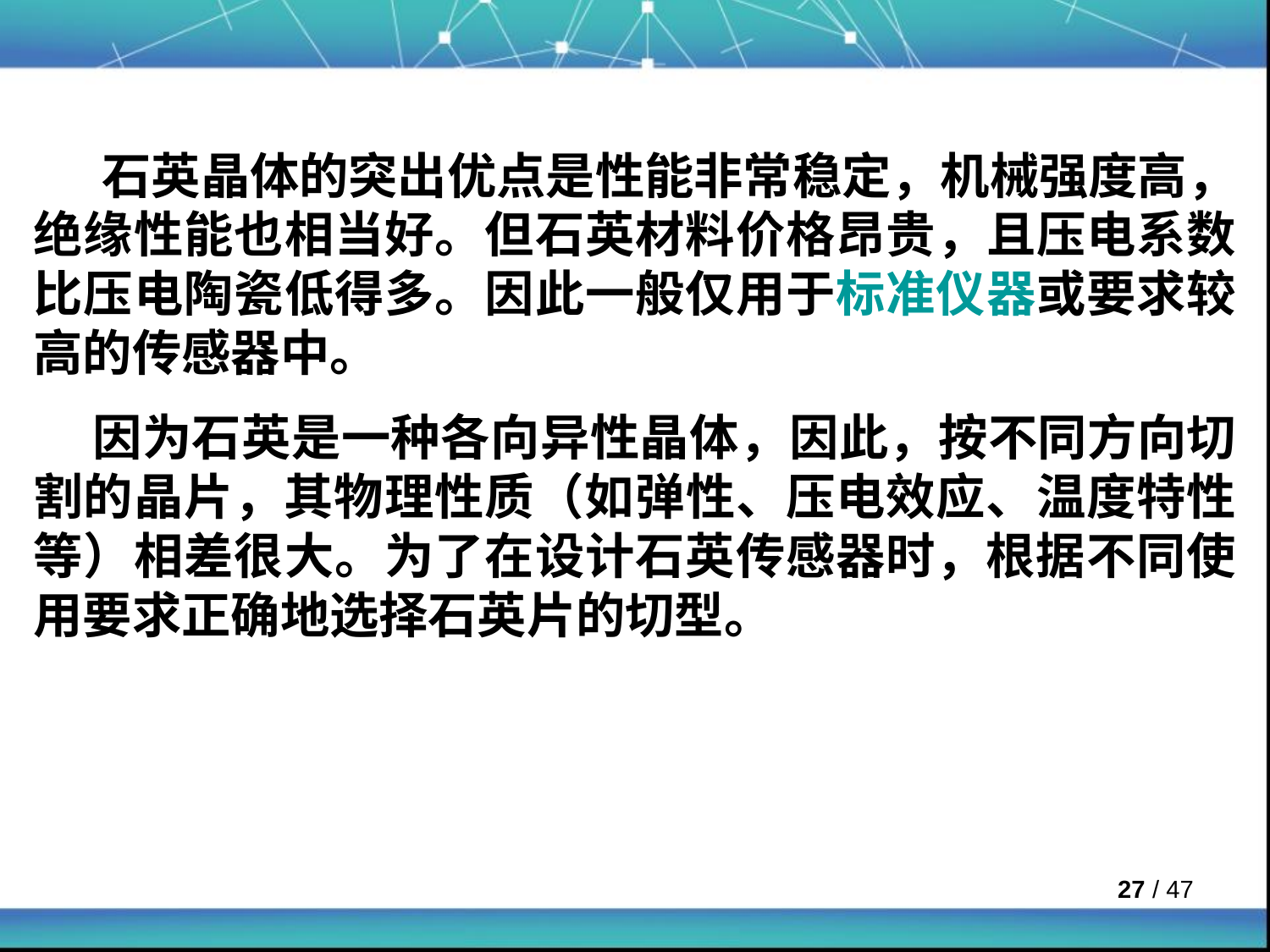

石英晶体的突出优点是性能非常稳定，机械强度高，绝缘性能也相当好。但石英材料价格昂贵，且压电系数比压电陶瓷低得多。因此一般仅用于标准仪器或要求较高的传感器中。
    因为石英是一种各向异性晶体，因此，按不同方向切割的晶片，其物理性质（如弹性、压电效应、温度特性等）相差很大。为了在设计石英传感器时，根据不同使用要求正确地选择石英片的切型。

27 / 47